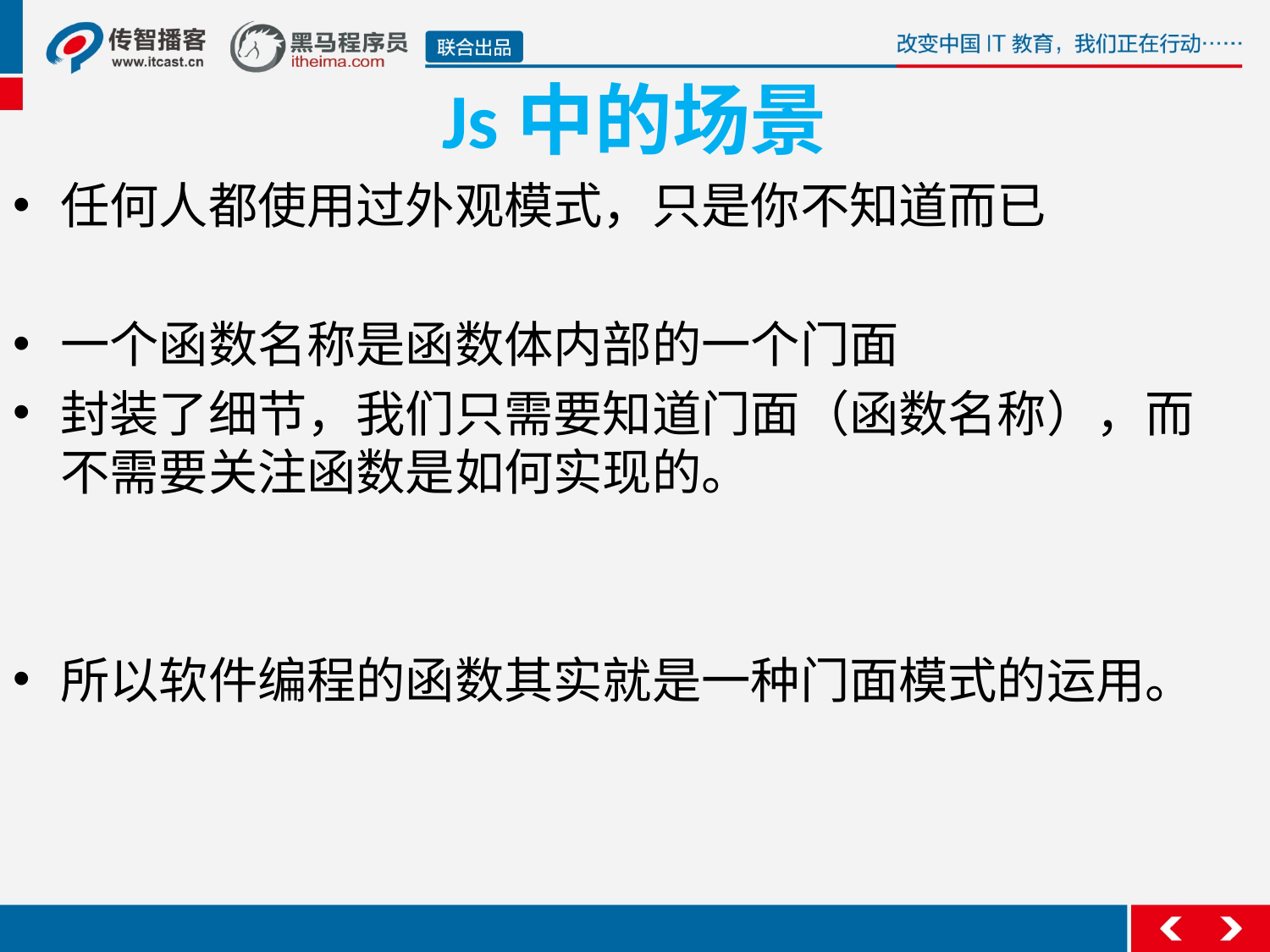

# Js中的场景
任何人都使用过外观模式，只是你不知道而已

一个函数名称是函数体内部的一个门面
封装了细节，我们只需要知道门面（函数名称），而不需要关注函数是如何实现的。

所以软件编程的函数其实就是一种门面模式的运用。